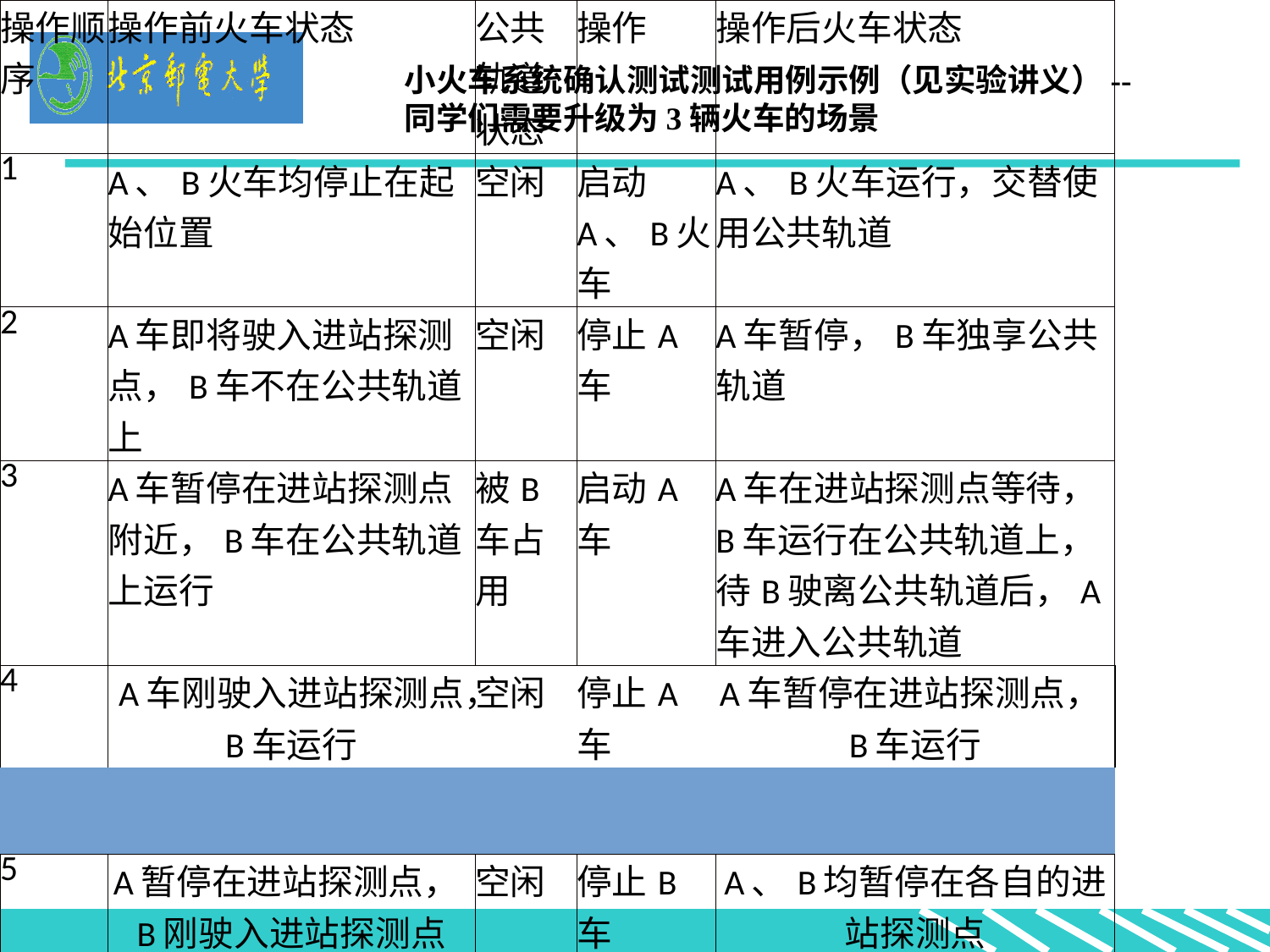

小火车系统确认测试测试用例示例（见实验讲义）--同学们需要升级为3辆火车的场景
| 操作顺序 | 操作前火车状态 | 公共轨道状态 | 操作 | 操作后火车状态 |
| --- | --- | --- | --- | --- |
| 1 | A、B火车均停止在起始位置 | 空闲 | 启动A、B火车 | A、B火车运行，交替使用公共轨道 |
| 2 | A车即将驶入进站探测点，B车不在公共轨道上 | 空闲 | 停止A车 | A车暂停，B车独享公共轨道 |
| 3 | A车暂停在进站探测点附近，B车在公共轨道上运行 | 被B车占用 | 启动A车 | A车在进站探测点等待，B车运行在公共轨道上，待B驶离公共轨道后，A车进入公共轨道 |
| 4 | A车刚驶入进站探测点，B车运行 | 空闲 | 停止A车 | A车暂停在进站探测点，B车运行 |
|  |  |  |  |  |
| 5 | A暂停在进站探测点，B刚驶入进站探测点 | 空闲 | 停止B车 | A、B均暂停在各自的进站探测点 |
| 6 | A、B均暂停在各自的进站探测点 | 空闲 | 启动A、B车 | A车进入公共轨道，B车在进站探测点等待，待A车驶离公共轨道后，B车进入公共轨道 |
| 7 | A车刚驶入进站探测点 | 空闲 | 停止A车 | A车暂停在进站探测点 |
|  | B车运行 |  |  | B车运行 |
| 8 | A暂停在进站探测点，B刚驶入进站探测点 | 空闲 | 停止B车 | A、B均暂停在各自的进站探测点 |
|  |  |  |  |  |
| 9 | A、B均暂停在各自的进站探测点 | 空闲 | 启动A、B车 | B车进入公共轨道，A车在进站探测点等待，待B车驶离公共轨道后，A车进入公共轨道 |
48